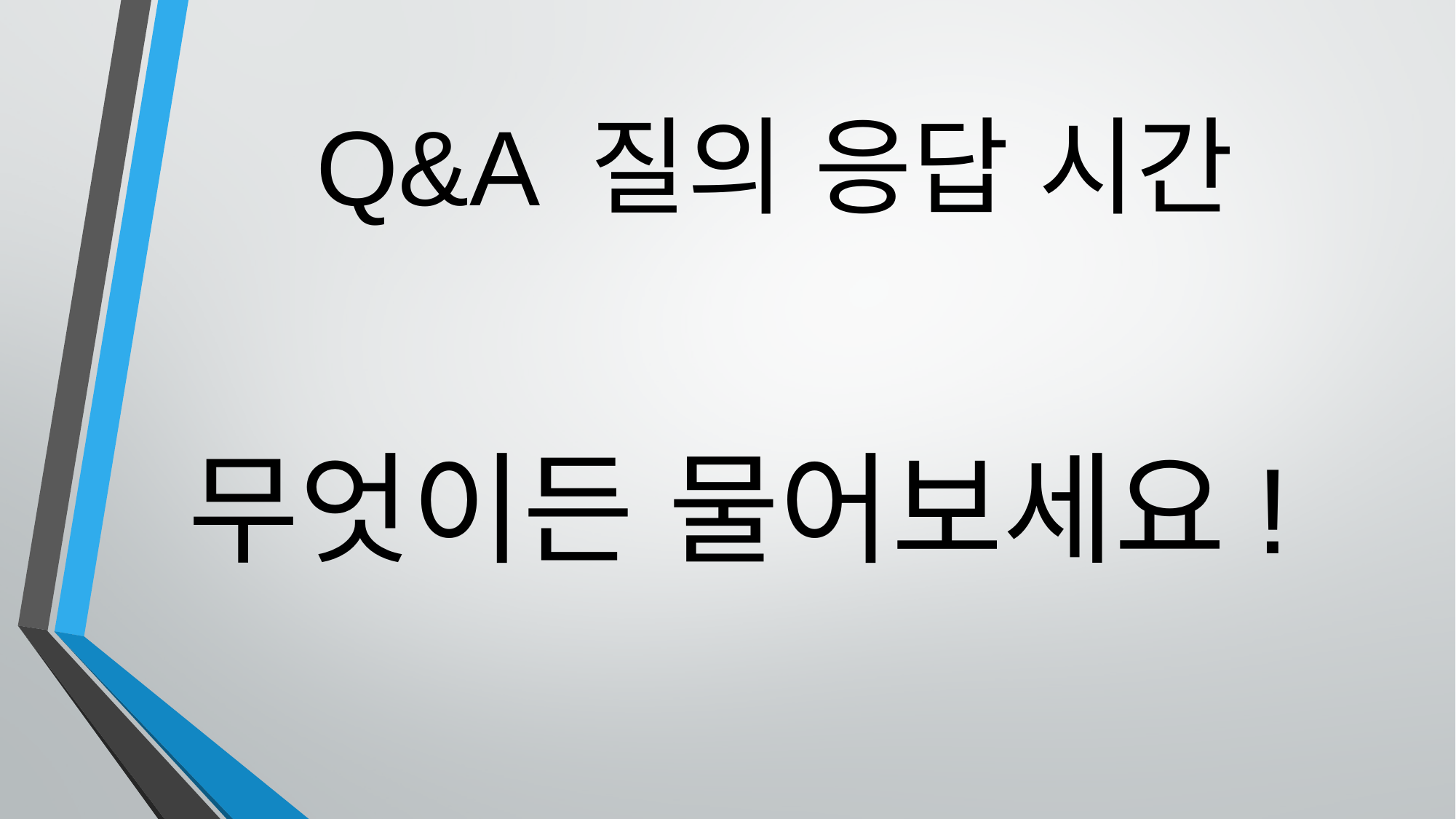

# Q&A 질의 응답 시간
무엇이든 물어보세요!